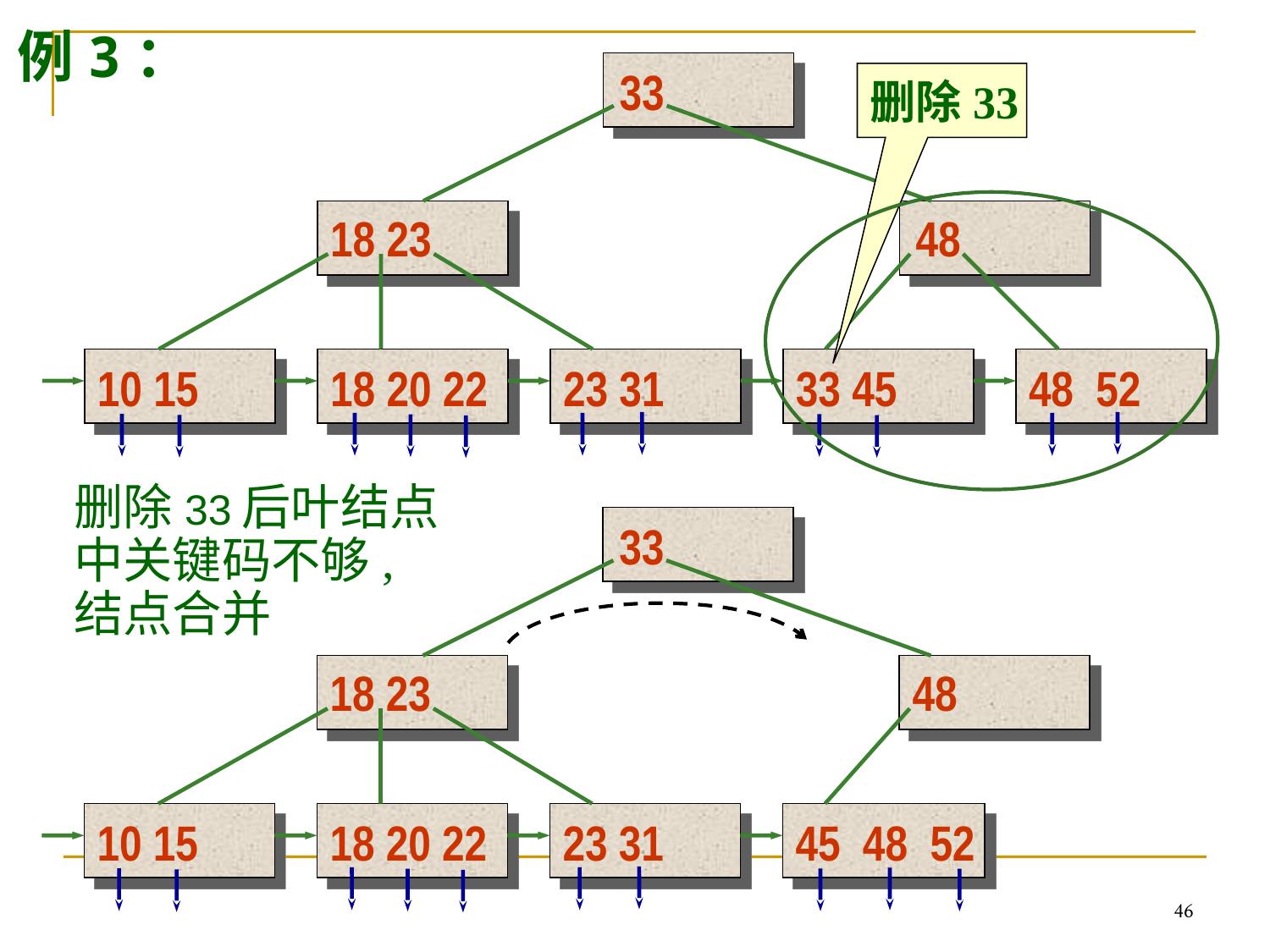

例3：

33

删除33

18 23

48

10 15
18 20 22
23 31
33 45
48  52

删除33后叶结点
中关键码不够,
结点合并

33

18 23

48

10 15
18 20 22
23 31
45  48  52

46